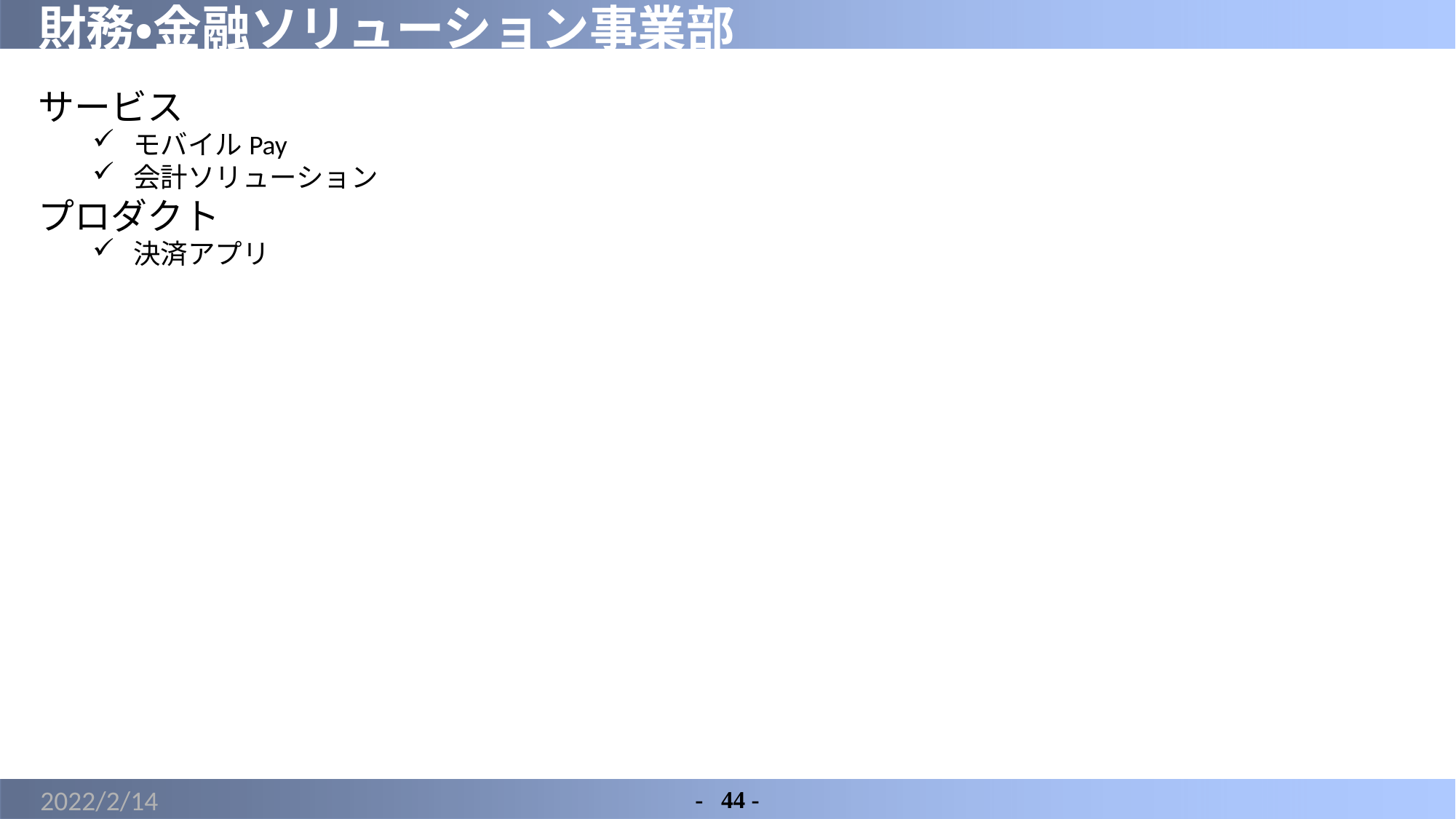

# 財務・金融ソリューション事業部
サービス
モバイルPay
会計ソリューション
プロダクト
決済アプリ

2022/2/14
-	44 -